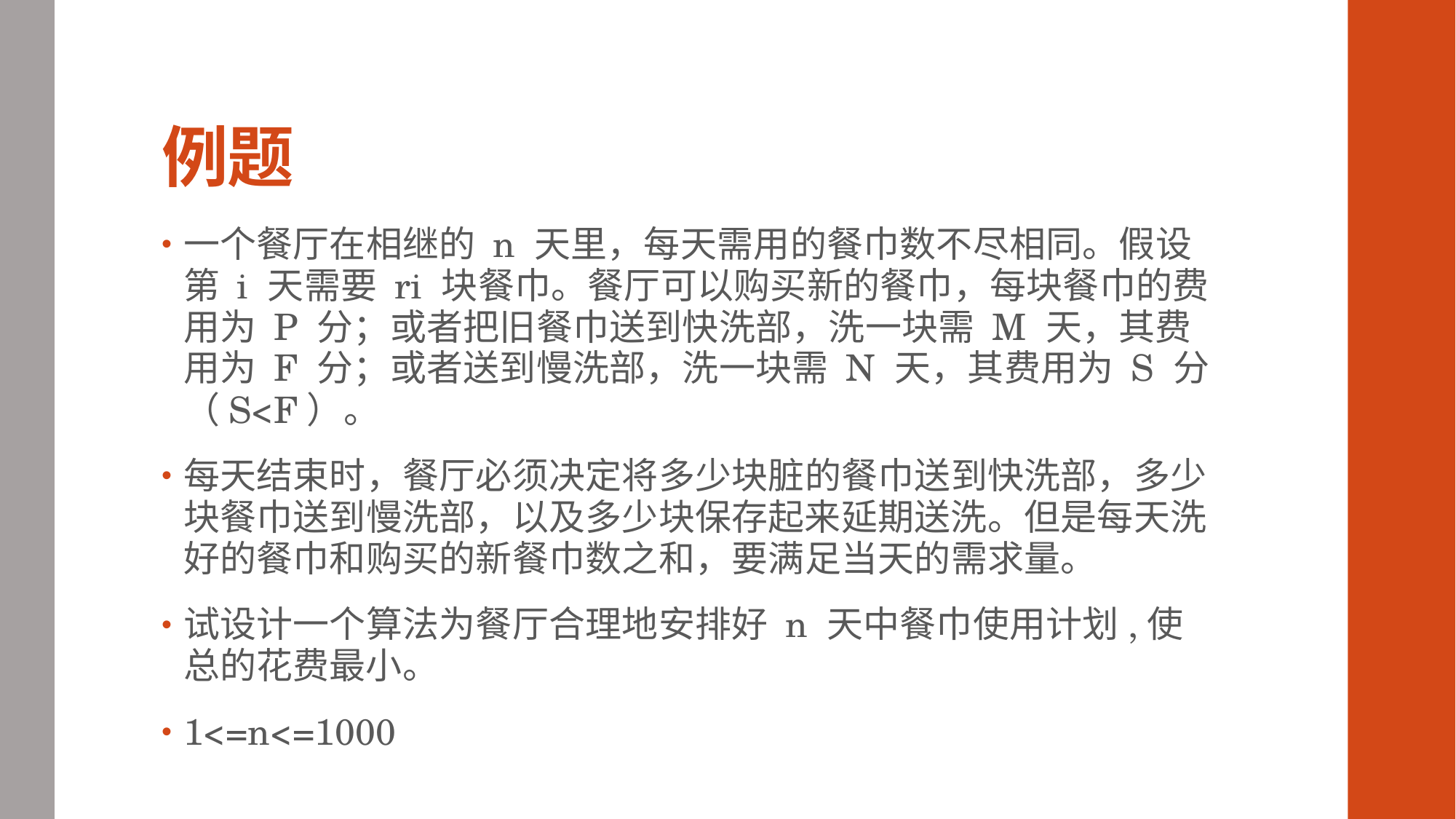

# 例题
一个餐厅在相继的 n 天里，每天需用的餐巾数不尽相同。假设第 i 天需要 ri 块餐巾。餐厅可以购买新的餐巾，每块餐巾的费用为 P 分；或者把旧餐巾送到快洗部，洗一块需 M 天，其费用为 F 分；或者送到慢洗部，洗一块需 N 天，其费用为 S 分（S<F）。
每天结束时，餐厅必须决定将多少块脏的餐巾送到快洗部，多少块餐巾送到慢洗部，以及多少块保存起来延期送洗。但是每天洗好的餐巾和购买的新餐巾数之和，要满足当天的需求量。
试设计一个算法为餐厅合理地安排好 n 天中餐巾使用计划,使总的花费最小。
1<=n<=1000